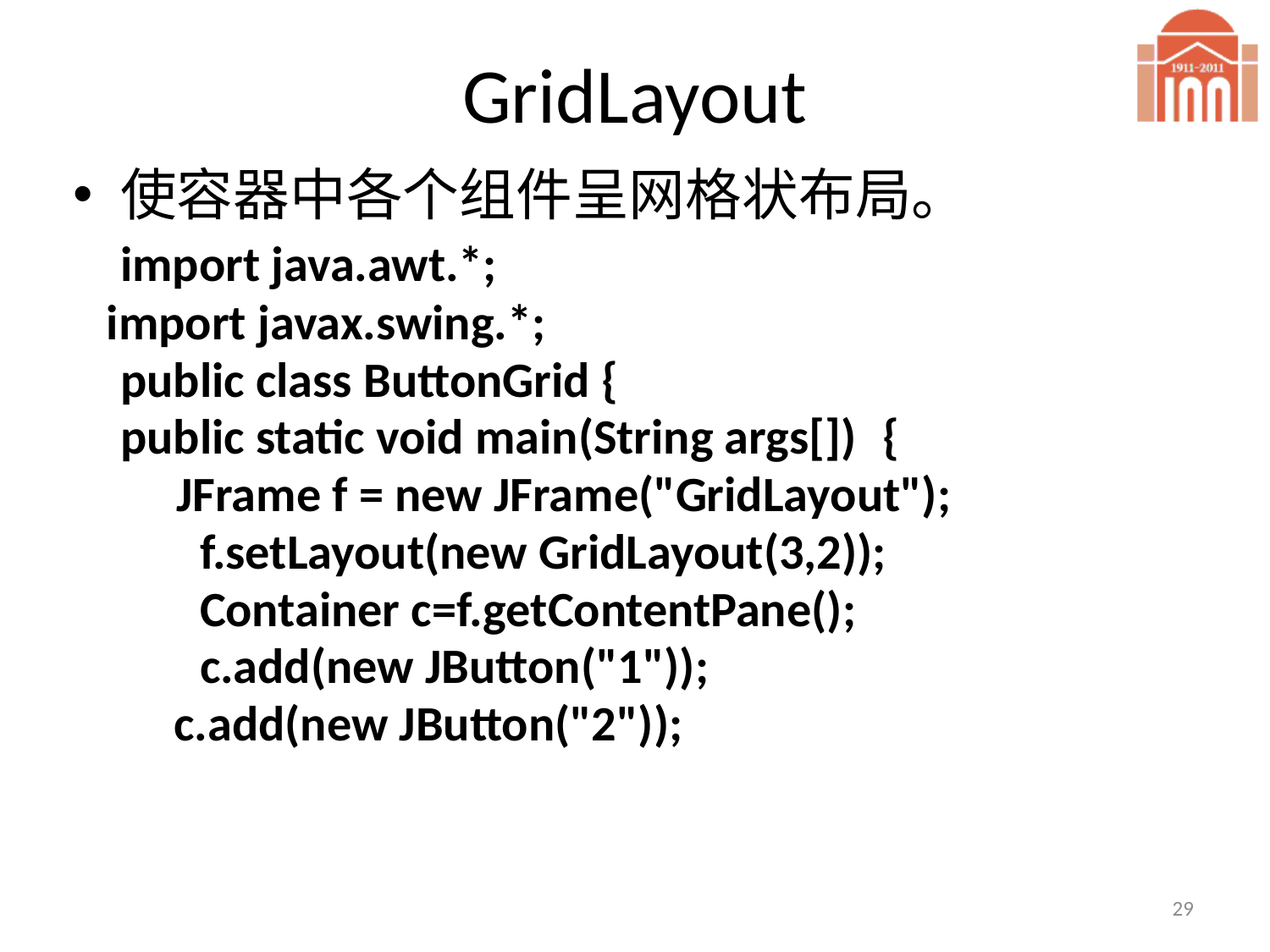

# GridLayout
使容器中各个组件呈网格状布局。
	import java.awt.*;
   import javax.swing.*;
	public class ButtonGrid {
	public static void main(String args[])	{
	     JFrame f = new JFrame("GridLayout");
f.setLayout(new GridLayout(3,2));
Container c=f.getContentPane();
c.add(new JButton("1"));
         c.add(new JButton("2"));
29